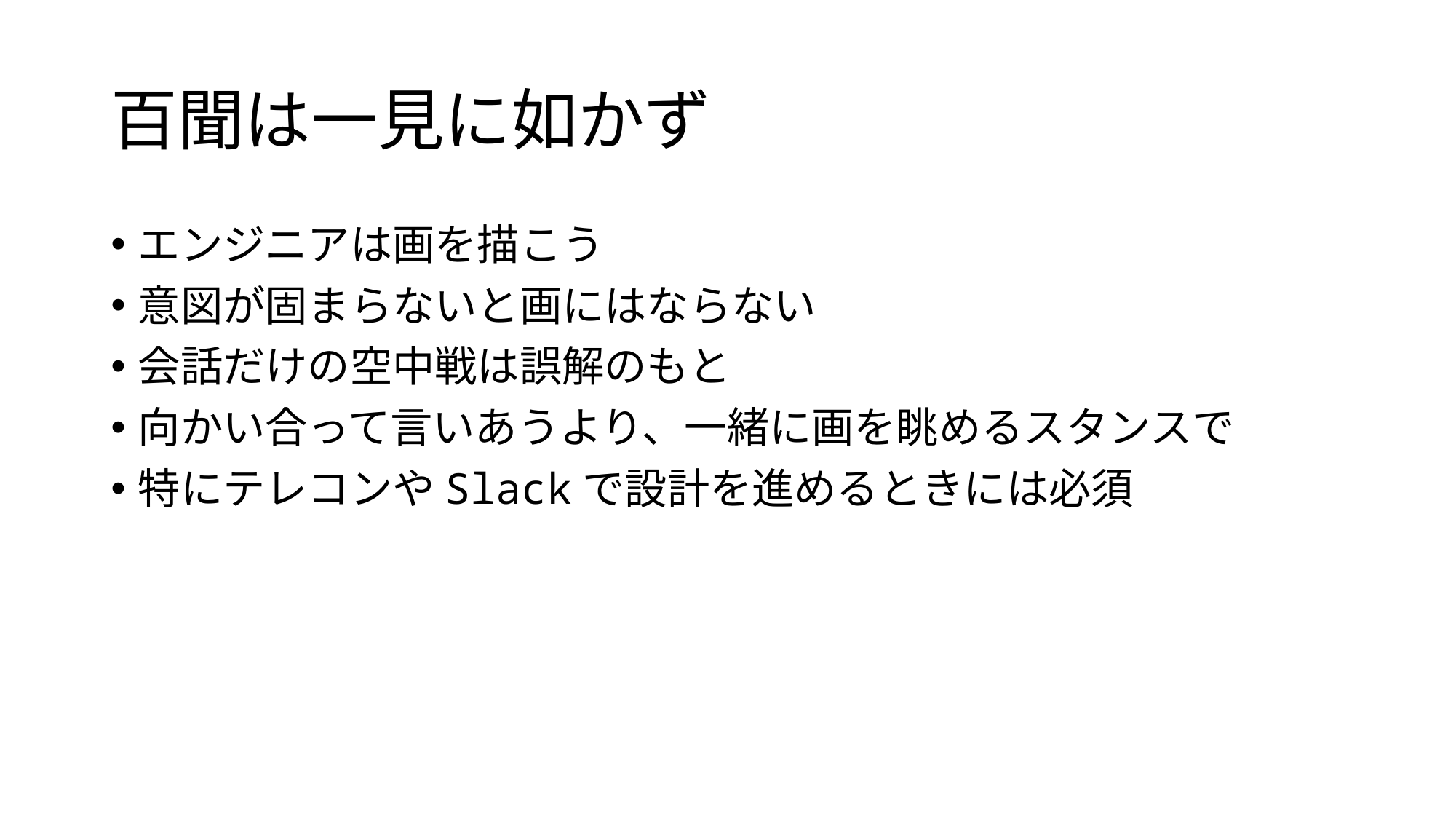

# 百聞は一見に如かず
エンジニアは画を描こう
意図が固まらないと画にはならない
会話だけの空中戦は誤解のもと
向かい合って言いあうより、一緒に画を眺めるスタンスで
特にテレコンやSlackで設計を進めるときには必須